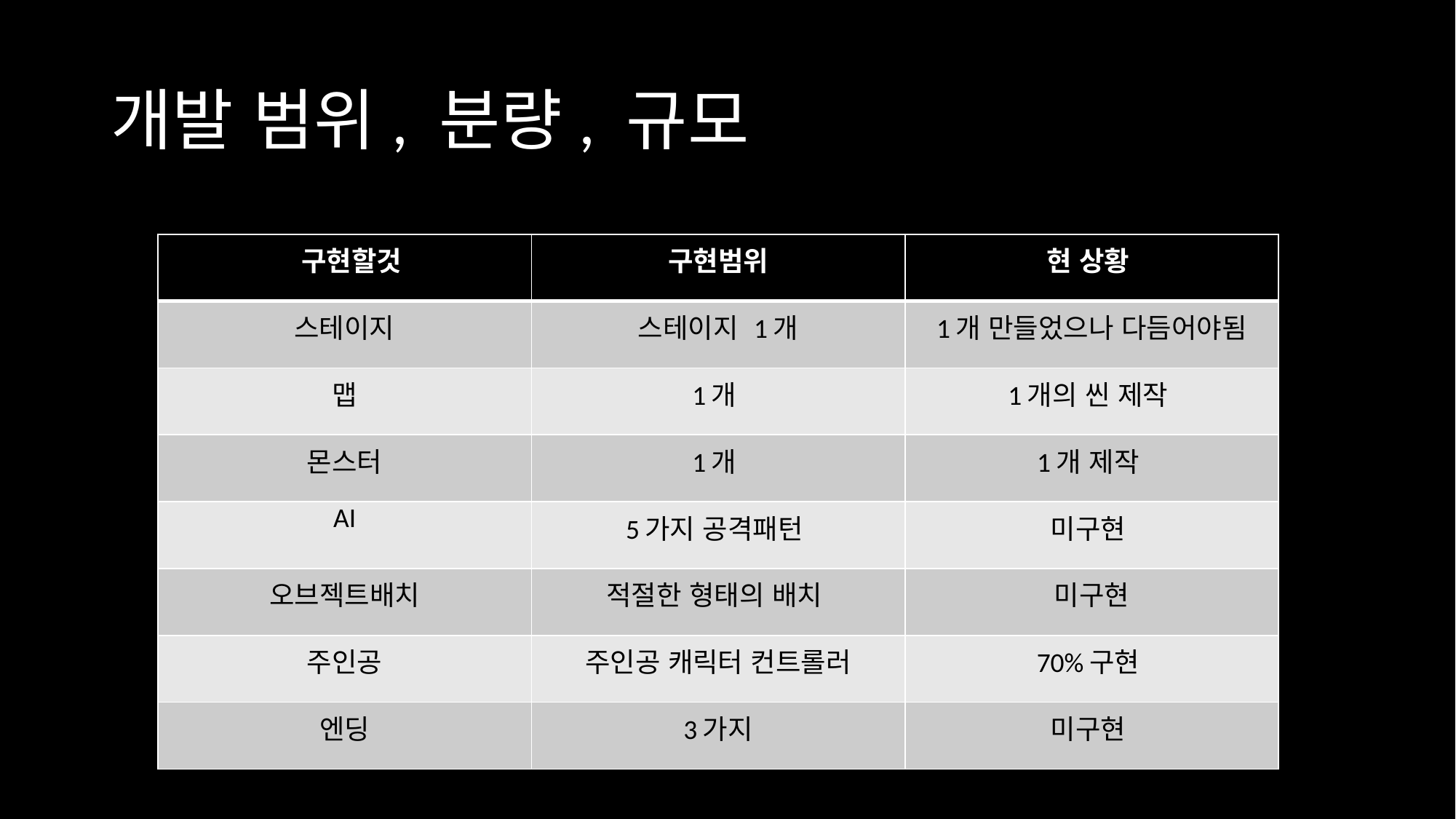

# 개발 범위, 분량, 규모

| 구현할것 | 구현범위 | 현 상황 |
| --- | --- | --- |
| 스테이지 | 스테이지 1개 | 1개 만들었으나 다듬어야됨 |
| 맵 | 1개 | 1개의 씬 제작 |
| 몬스터 | 1개 | 1개 제작 |
| AI | 5가지 공격패턴 | 미구현 |
| 오브젝트배치 | 적절한 형태의 배치 | 미구현 |
| 주인공 | 주인공 캐릭터 컨트롤러 | 70%구현 |
| 엔딩 | 3가지 | 미구현 |